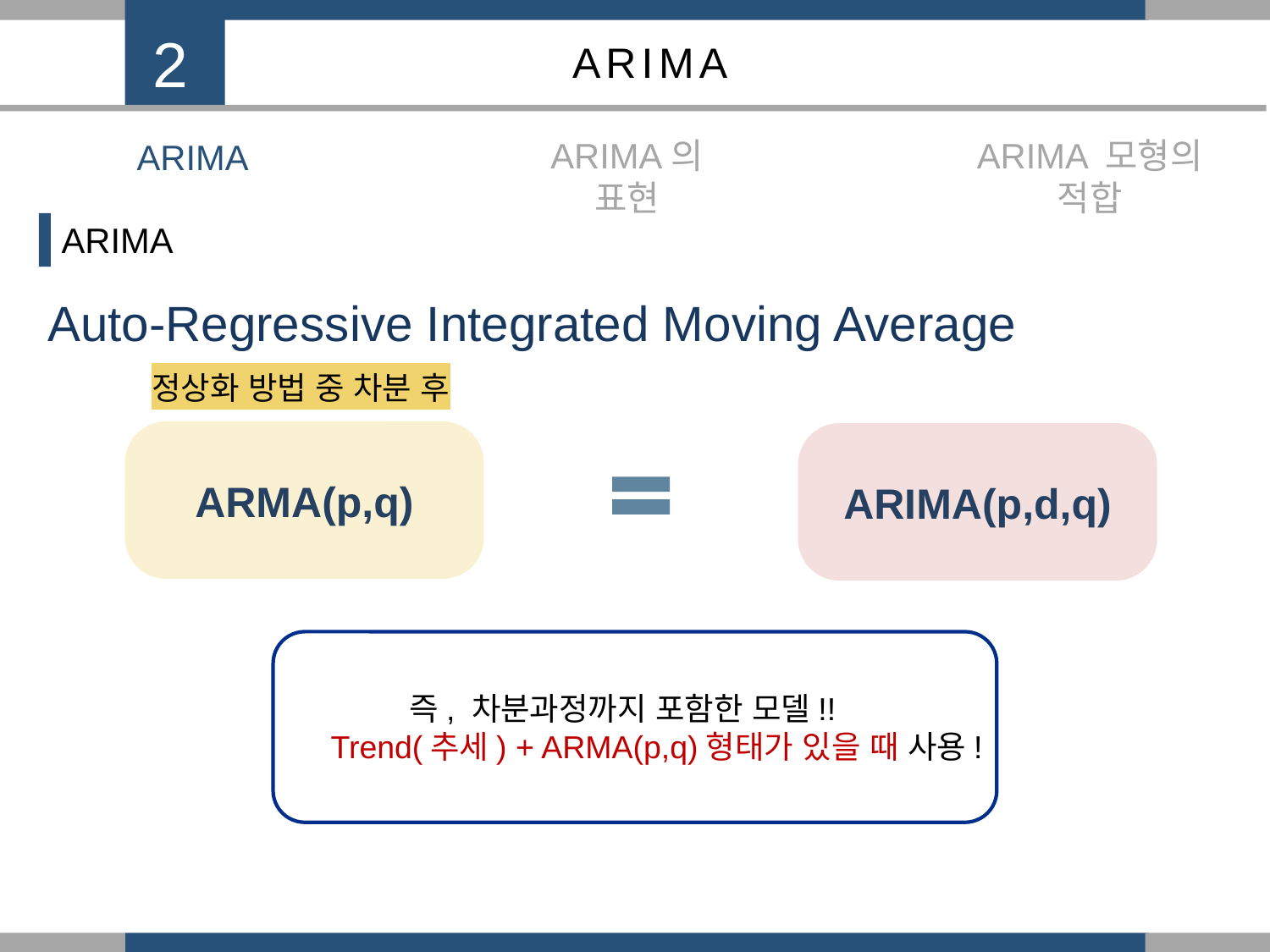

2
ARIMA

ARIMA의 표현
ARIMA 모형의 적합
ARIMA
ARIMA

Auto-Regressive Integrated Moving Average
정상화 방법 중 차분 후
ARMA(p,q)
ARIMA(p,d,q)

            즉, 차분과정까지 포함한 모델!!
    Trend(추세) + ARMA(p,q)형태가 있을 때 사용!